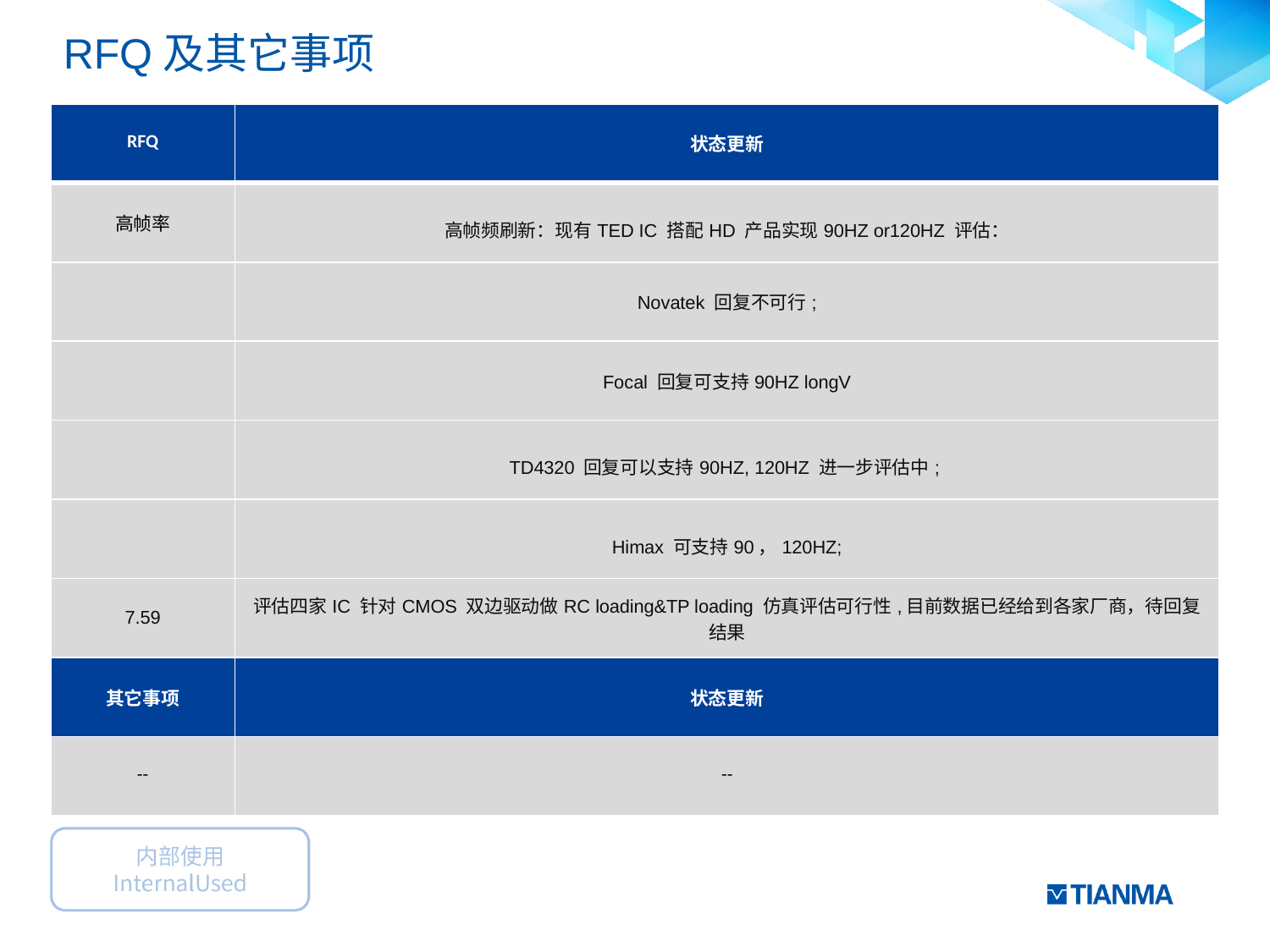

| RFQ | 状态更新 |
| --- | --- |
| 高帧率 | 高帧频刷新：现有TED IC 搭配HD 产品实现90HZ or120HZ 评估： |
|  | Novatek 回复不可行; |
|  | Focal 回复可支持90HZ longV |
|  | TD4320 回复可以支持90HZ, 120HZ 进一步评估中; |
|  | Himax 可支持90，120HZ; |
| 7.59 | 评估四家IC 针对CMOS 双边驱动做RC loading&TP loading 仿真评估可行性,目前数据已经给到各家厂商，待回复结果 |
| 其它事项 | 状态更新 |
| -- | -- |